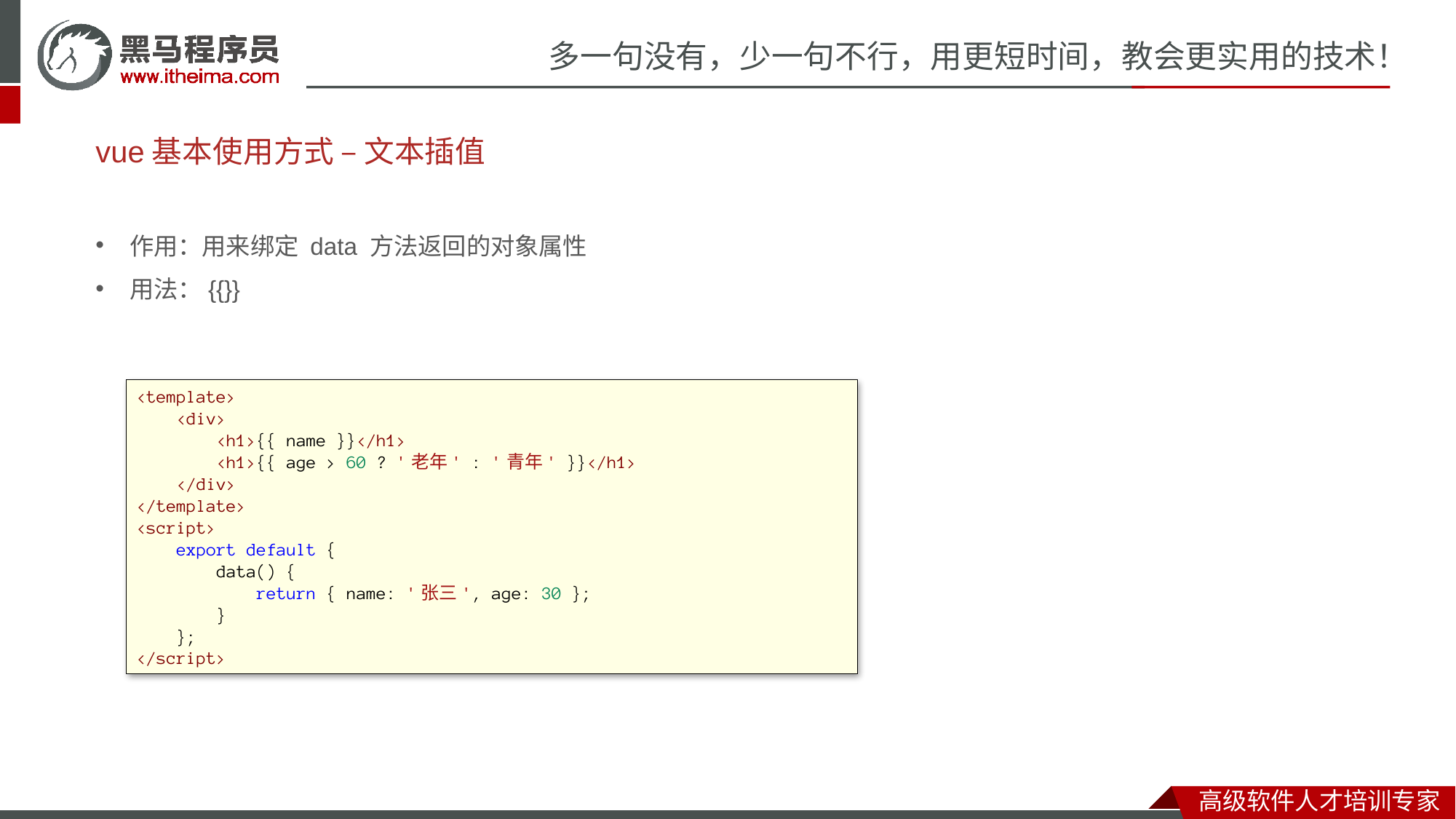

# vue基本使用方式 – 文本插值
作用：用来绑定 data 方法返回的对象属性
用法：{{}}
<template>
    <div>
        <h1>{{ name }}</h1>
        <h1>{{ age > 60 ? '老年' : '青年' }}</h1>
    </div>
</template>
<script>
    export default {
        data() {
            return { name: '张三', age: 30 };
        }
    };
</script>